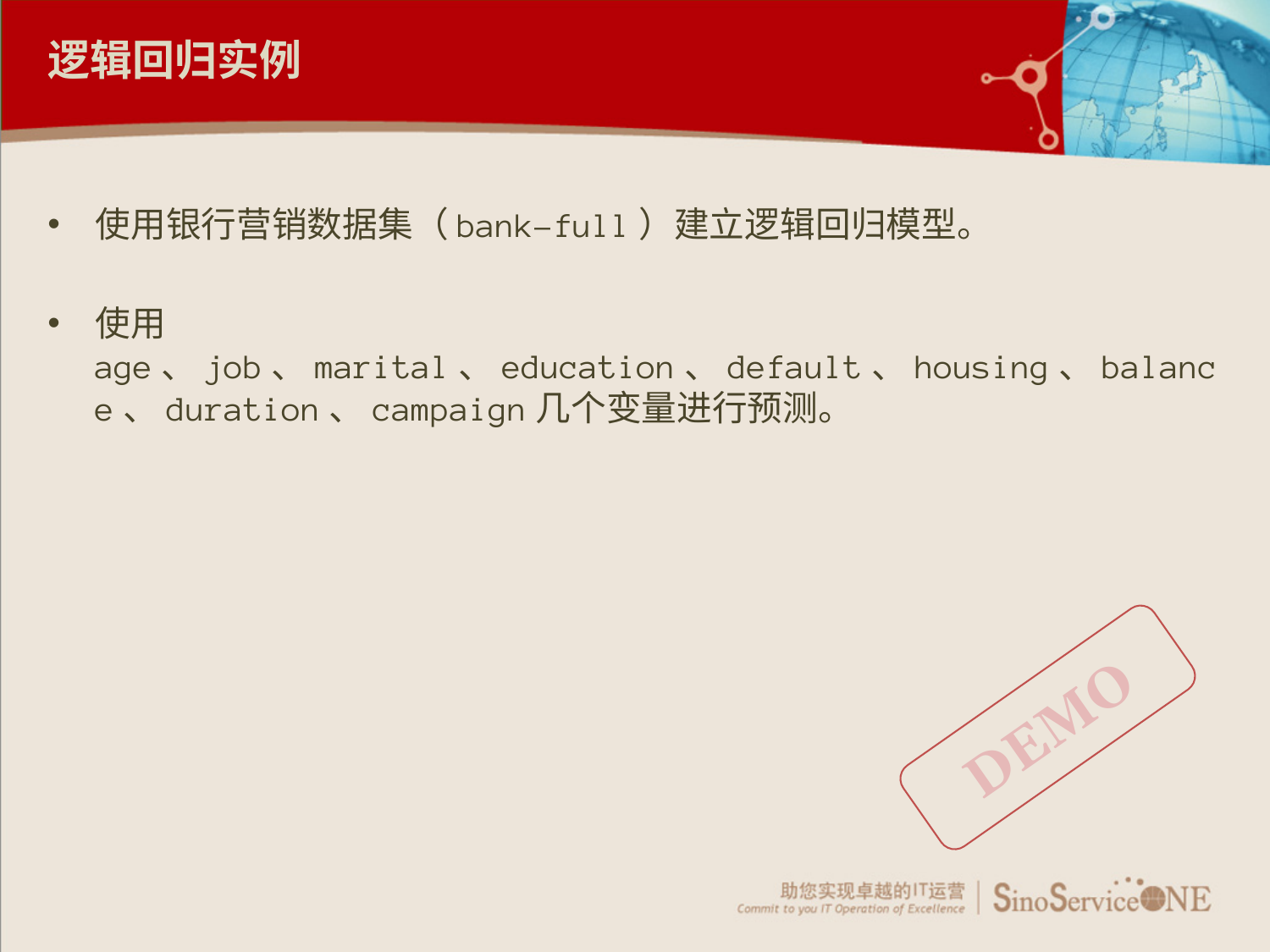

# 逻辑回归实例
使用银行营销数据集（bank-full）建立逻辑回归模型。

使用age、job、marital、education、default、housing、balance、duration、campaign几个变量进行预测。

DEMO